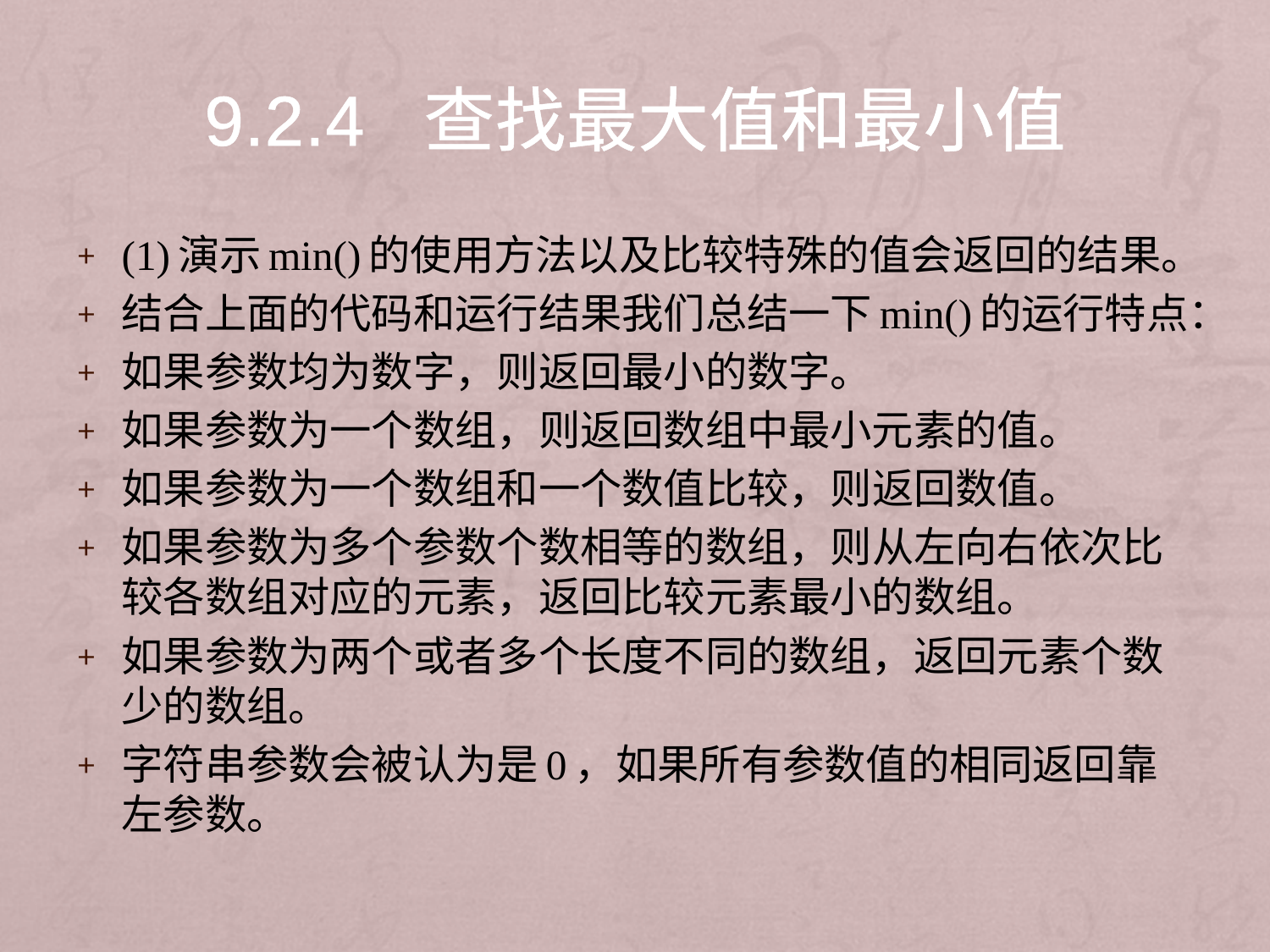

# 9.2.4  查找最大值和最小值
(1)演示min()的使用方法以及比较特殊的值会返回的结果。
结合上面的代码和运行结果我们总结一下min()的运行特点：
如果参数均为数字，则返回最小的数字。
如果参数为一个数组，则返回数组中最小元素的值。
如果参数为一个数组和一个数值比较，则返回数值。
如果参数为多个参数个数相等的数组，则从左向右依次比较各数组对应的元素，返回比较元素最小的数组。
如果参数为两个或者多个长度不同的数组，返回元素个数少的数组。
字符串参数会被认为是0，如果所有参数值的相同返回靠左参数。